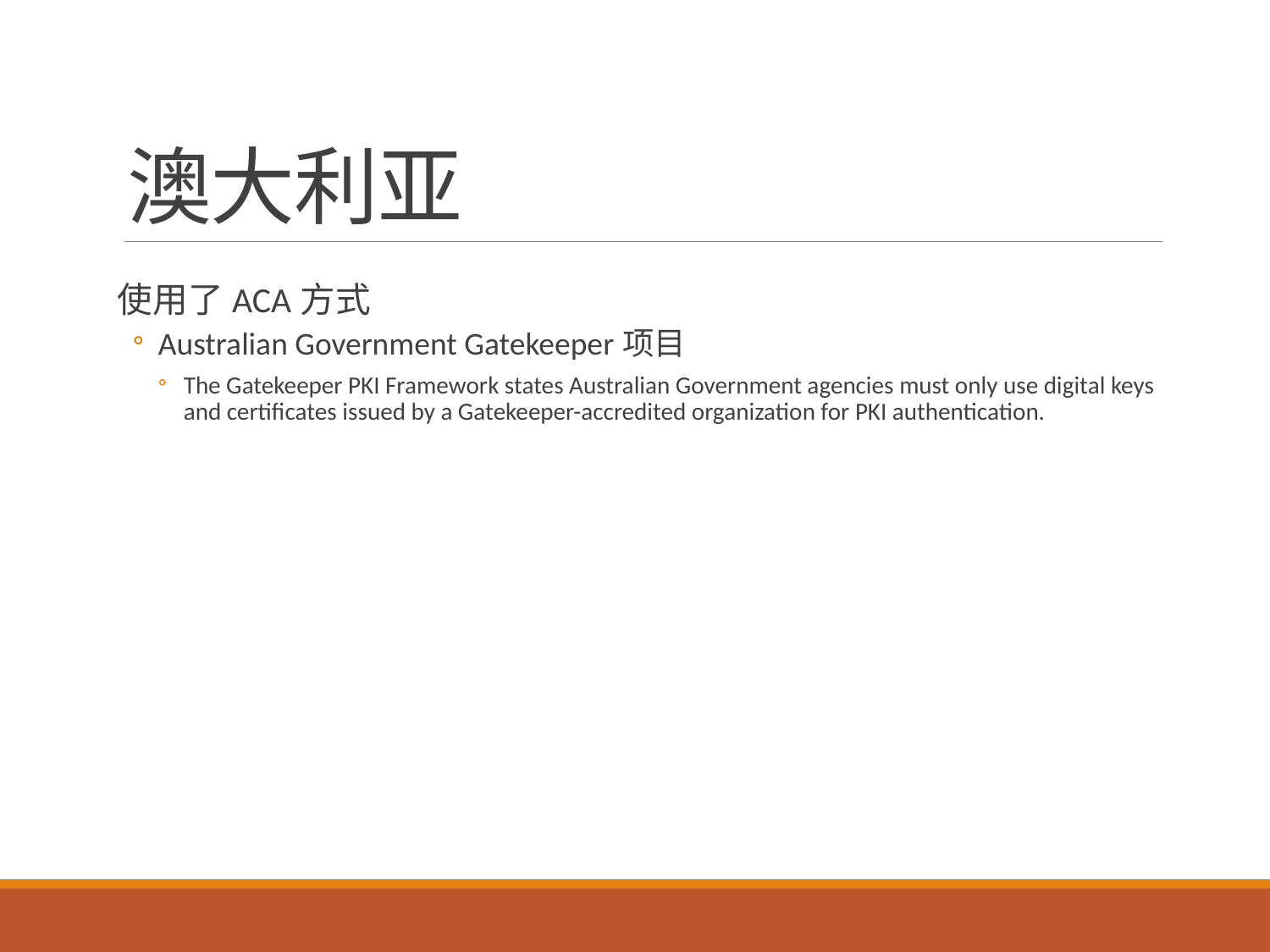

# 澳大利亚
使用了ACA方式
Australian Government Gatekeeper项目
The Gatekeeper PKI Framework states Australian Government agencies must only use digital keys and certificates issued by a Gatekeeper-accredited organization for PKI authentication.
109